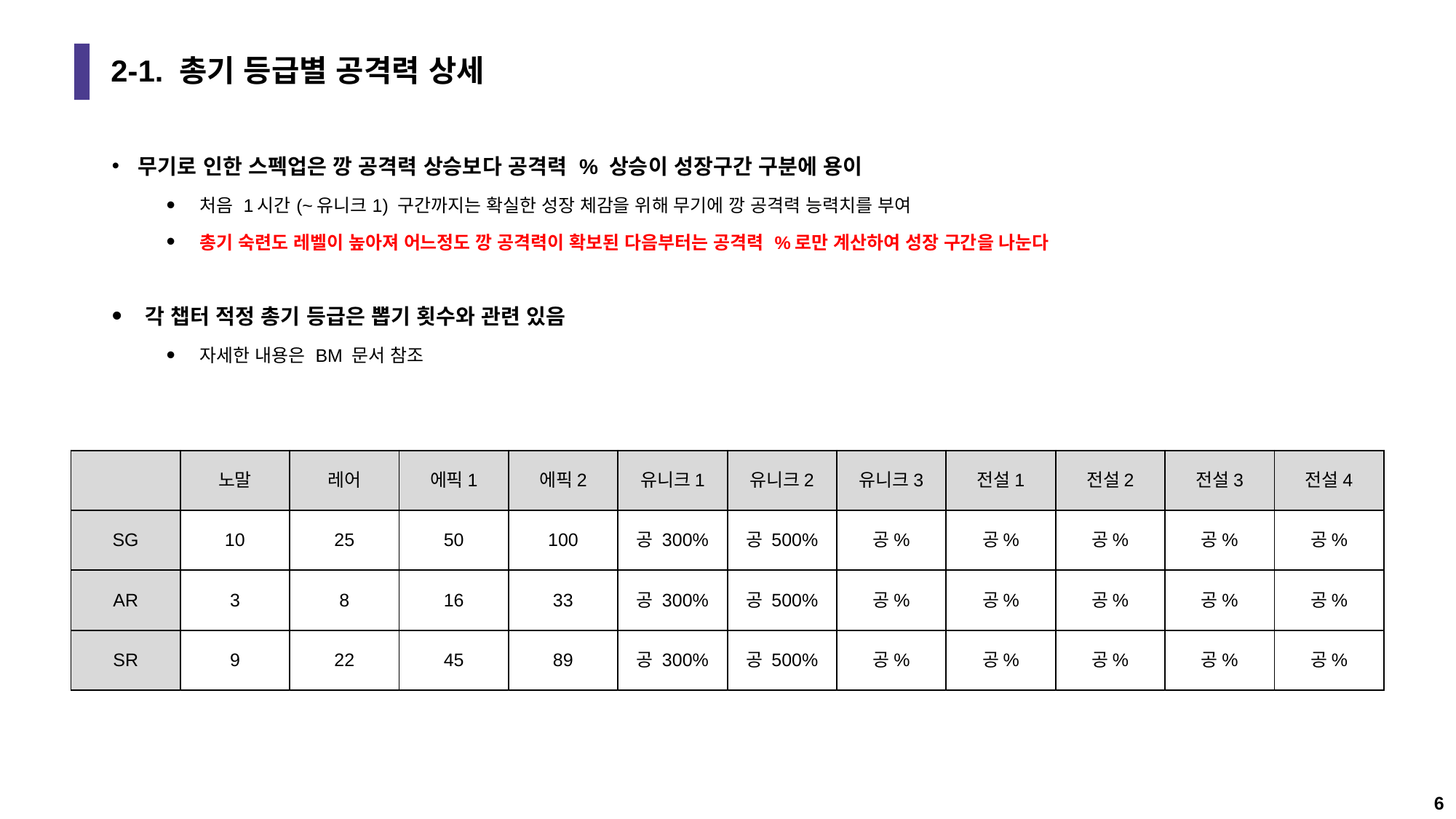

# 2-1. 총기 등급별 공격력 상세
무기로 인한 스펙업은 깡 공격력 상승보다 공격력 % 상승이 성장구간 구분에 용이
처음 1시간(~유니크1) 구간까지는 확실한 성장 체감을 위해 무기에 깡 공격력 능력치를 부여
총기 숙련도 레벨이 높아져 어느정도 깡 공격력이 확보된 다음부터는 공격력 %로만 계산하여 성장 구간을 나눈다

각 챕터 적정 총기 등급은 뽑기 횟수와 관련 있음
자세한 내용은 BM 문서 참조

|  | 노말 | 레어 | 에픽1 | 에픽2 | 유니크1 | 유니크2 | 유니크3 | 전설1 | 전설2 | 전설3 | 전설4 |
| --- | --- | --- | --- | --- | --- | --- | --- | --- | --- | --- | --- |
| SG | 10 | 25 | 50 | 100 | 공 300% | 공 500% | 공% | 공% | 공% | 공% | 공% |
| AR | 3 | 8 | 16 | 33 | 공 300% | 공 500% | 공% | 공% | 공% | 공% | 공% |
| SR | 9 | 22 | 45 | 89 | 공 300% | 공 500% | 공% | 공% | 공% | 공% | 공% |